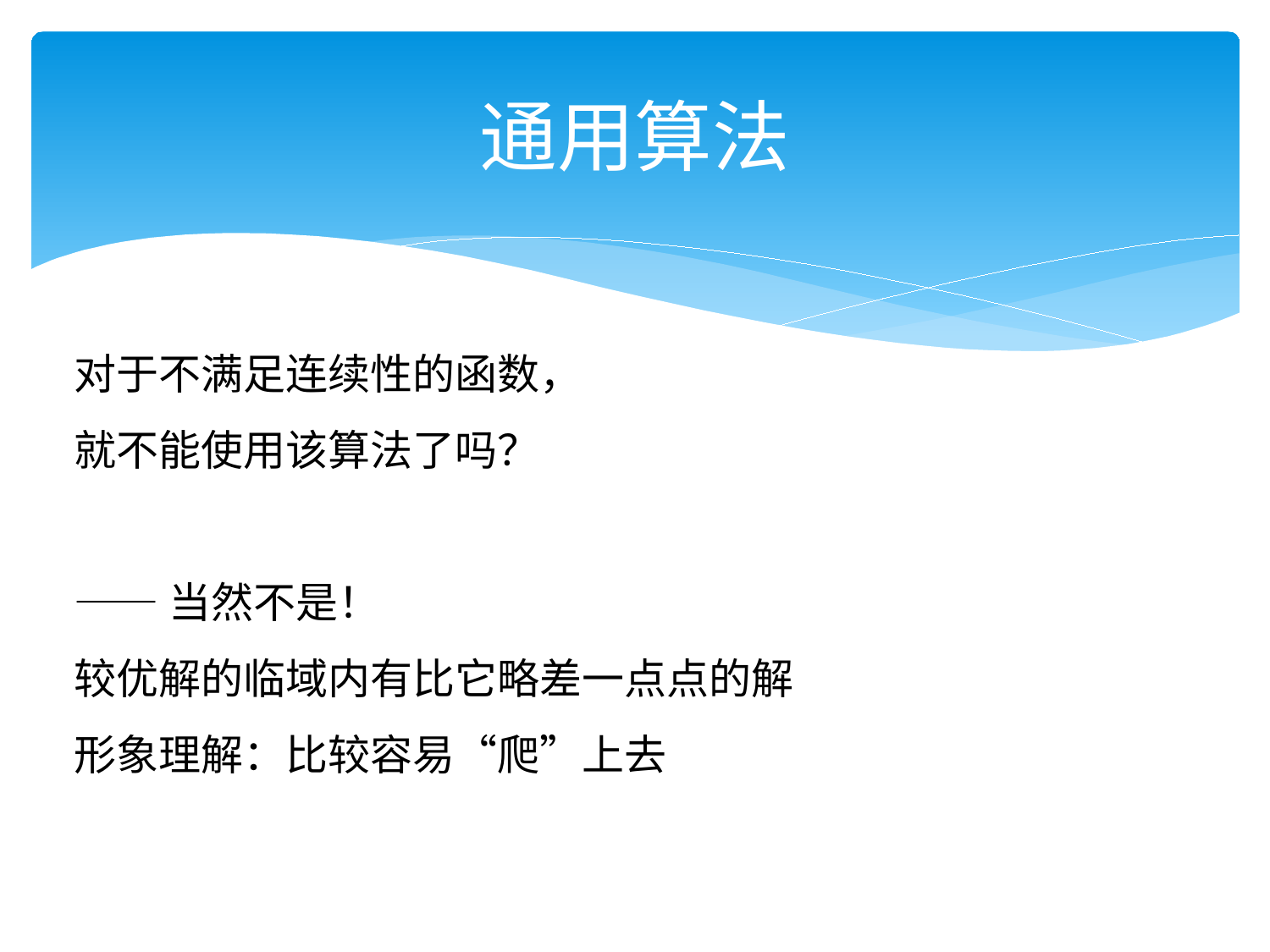

# 通用算法
对于不满足连续性的函数，
就不能使用该算法了吗？

——当然不是！
较优解的临域内有比它略差一点点的解
形象理解：比较容易“爬”上去